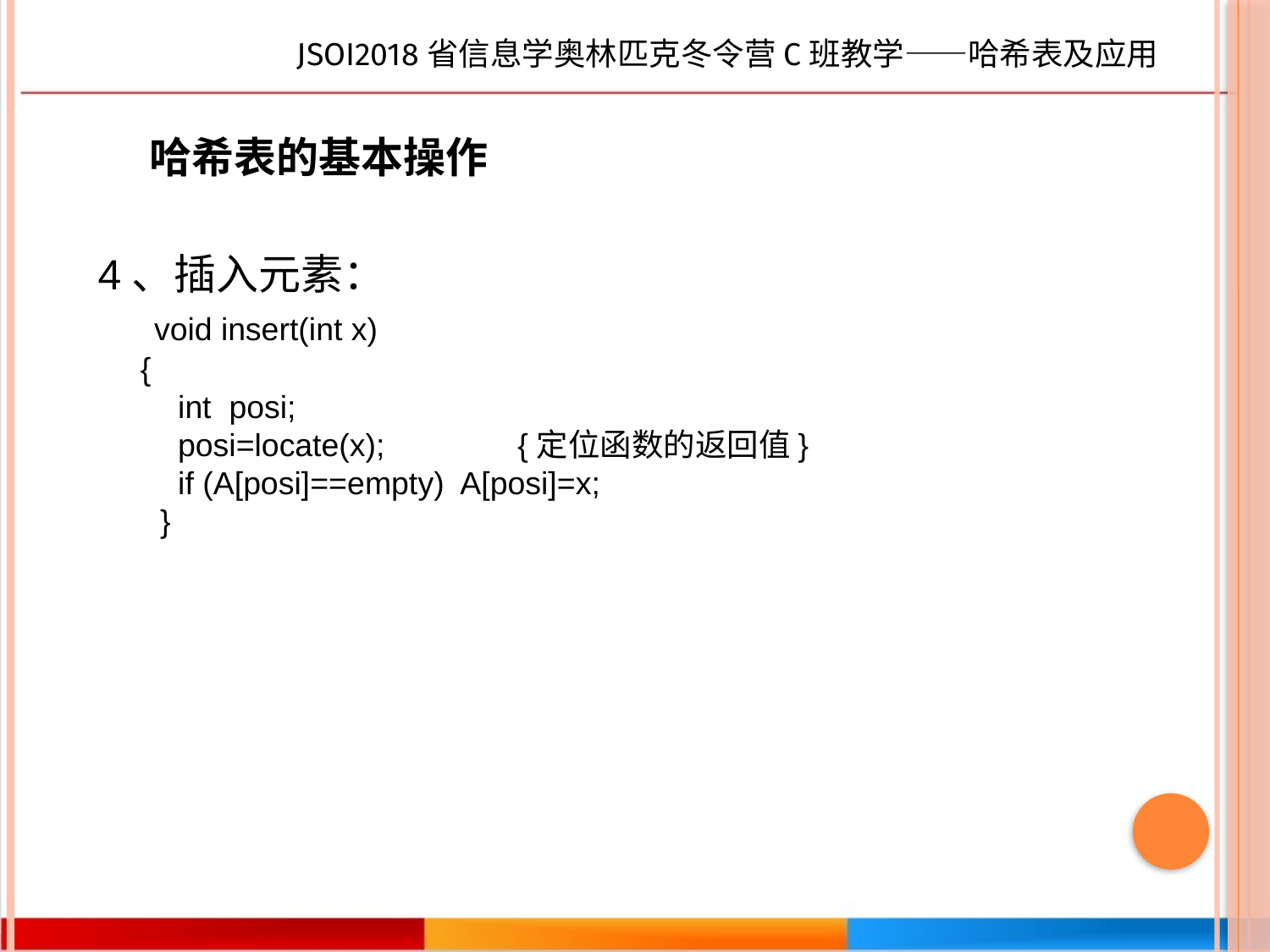

JSOI2018省信息学奥林匹克冬令营C班教学——哈希表及应用
哈希表的基本操作
4、插入元素：
     void insert(int x)
         {
         int  posi;
         posi=locate(x);               {定位函数的返回值}
         if (A[posi]==empty)  A[posi]=x;
       }